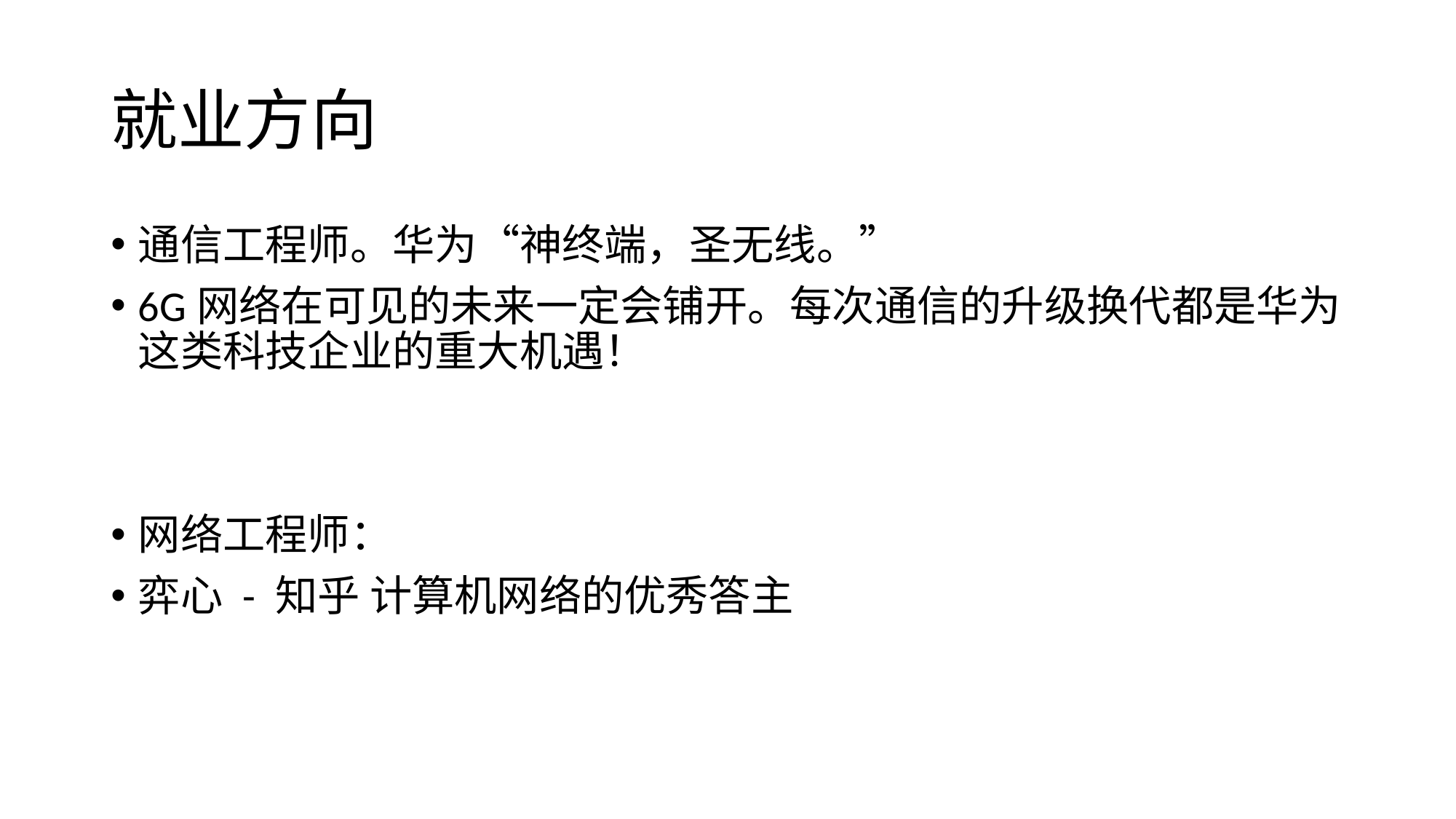

# 就业方向
通信工程师。华为“神终端，圣无线。”
6G网络在可见的未来一定会铺开。每次通信的升级换代都是华为这类科技企业的重大机遇！

网络工程师：
弈心 - 知乎 计算机网络的优秀答主